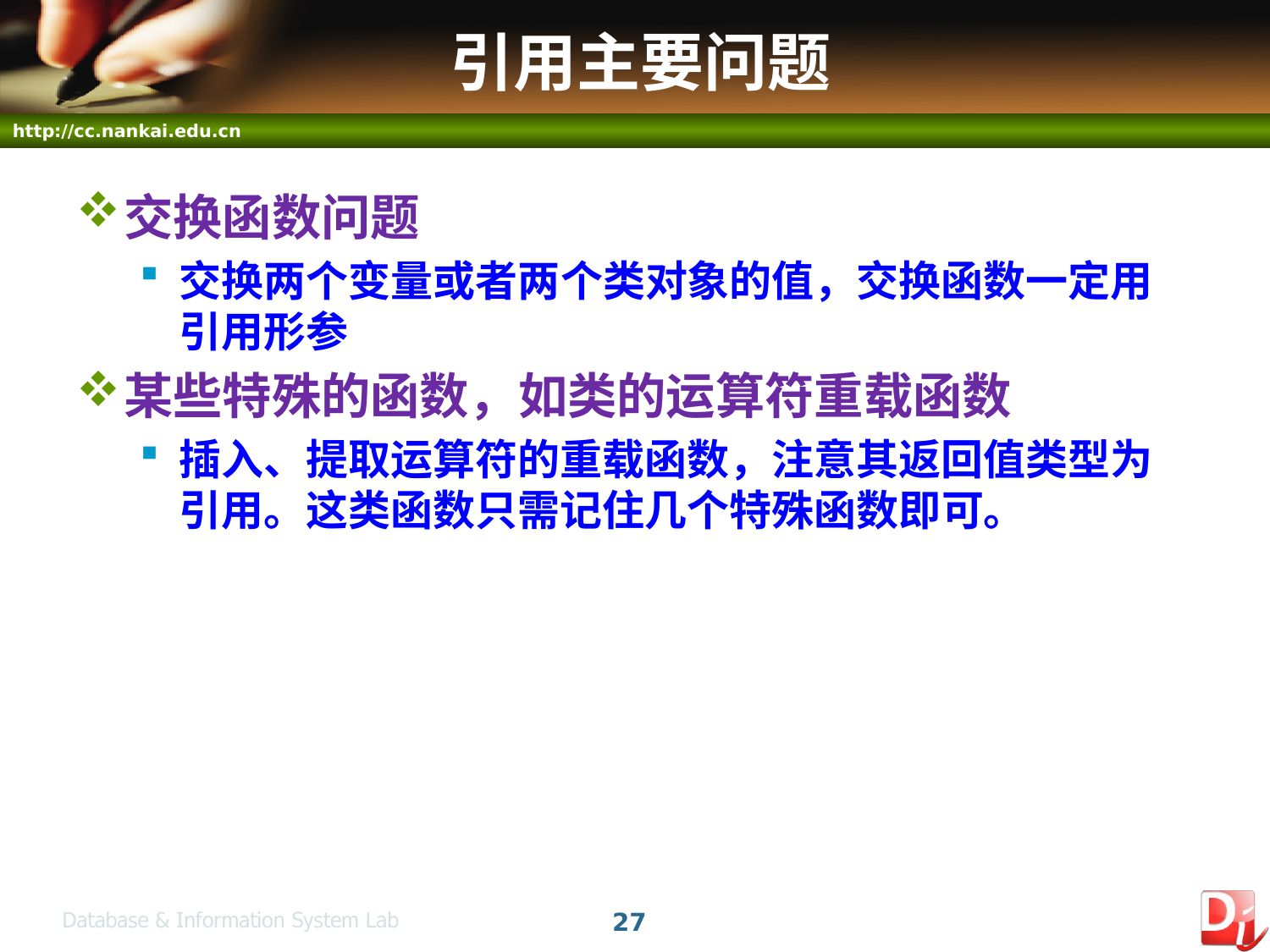

# 引用主要问题
交换函数问题
交换两个变量或者两个类对象的值，交换函数一定用引用形参
某些特殊的函数，如类的运算符重载函数
插入、提取运算符的重载函数，注意其返回值类型为引用。这类函数只需记住几个特殊函数即可。

27
Database & Information System Lab